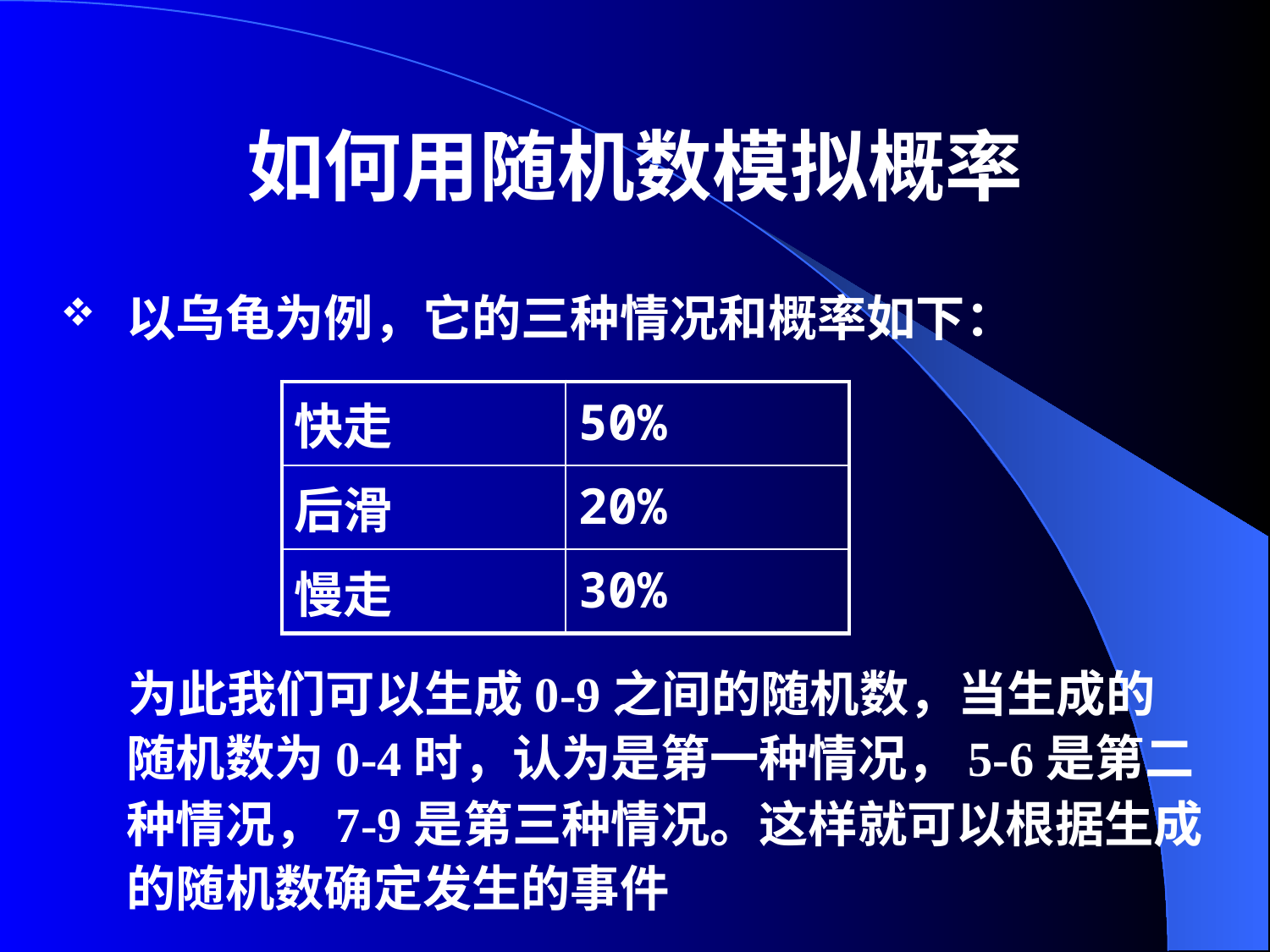

# 如何用随机数模拟概率
以乌龟为例，它的三种情况和概率如下：

     为此我们可以生成0-9之间的随机数，当生成的随机数为0-4时，认为是第一种情况，5-6是第二种情况，7-9是第三种情况。这样就可以根据生成的随机数确定发生的事件
| 快走 | 50% |
| --- | --- |
| 后滑 | 20% |
| 慢走 | 30% |